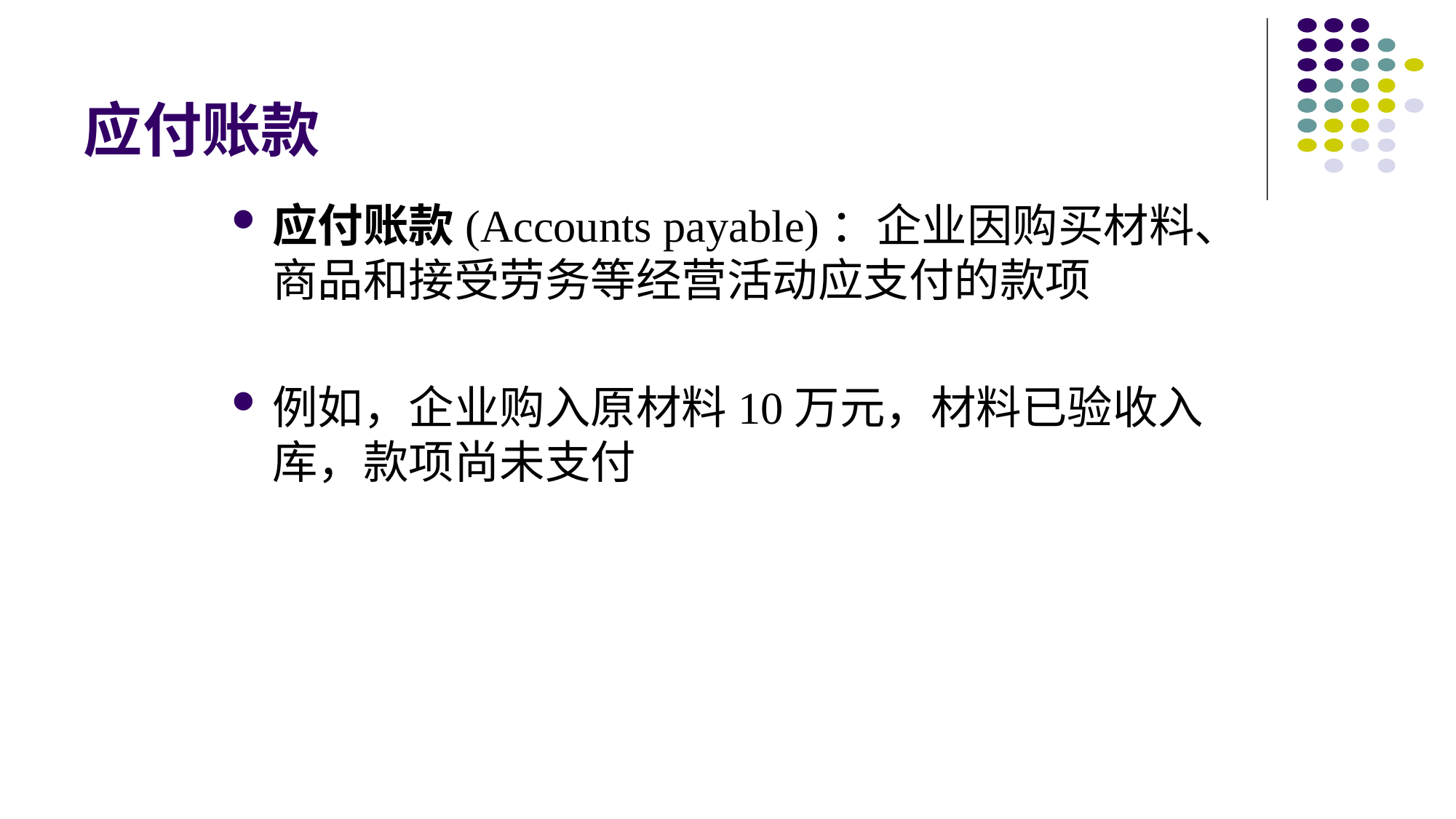

# 应付账款
应付账款(Accounts payable)：企业因购买材料、商品和接受劳务等经营活动应支付的款项

例如，企业购入原材料10万元，材料已验收入库，款项尚未支付